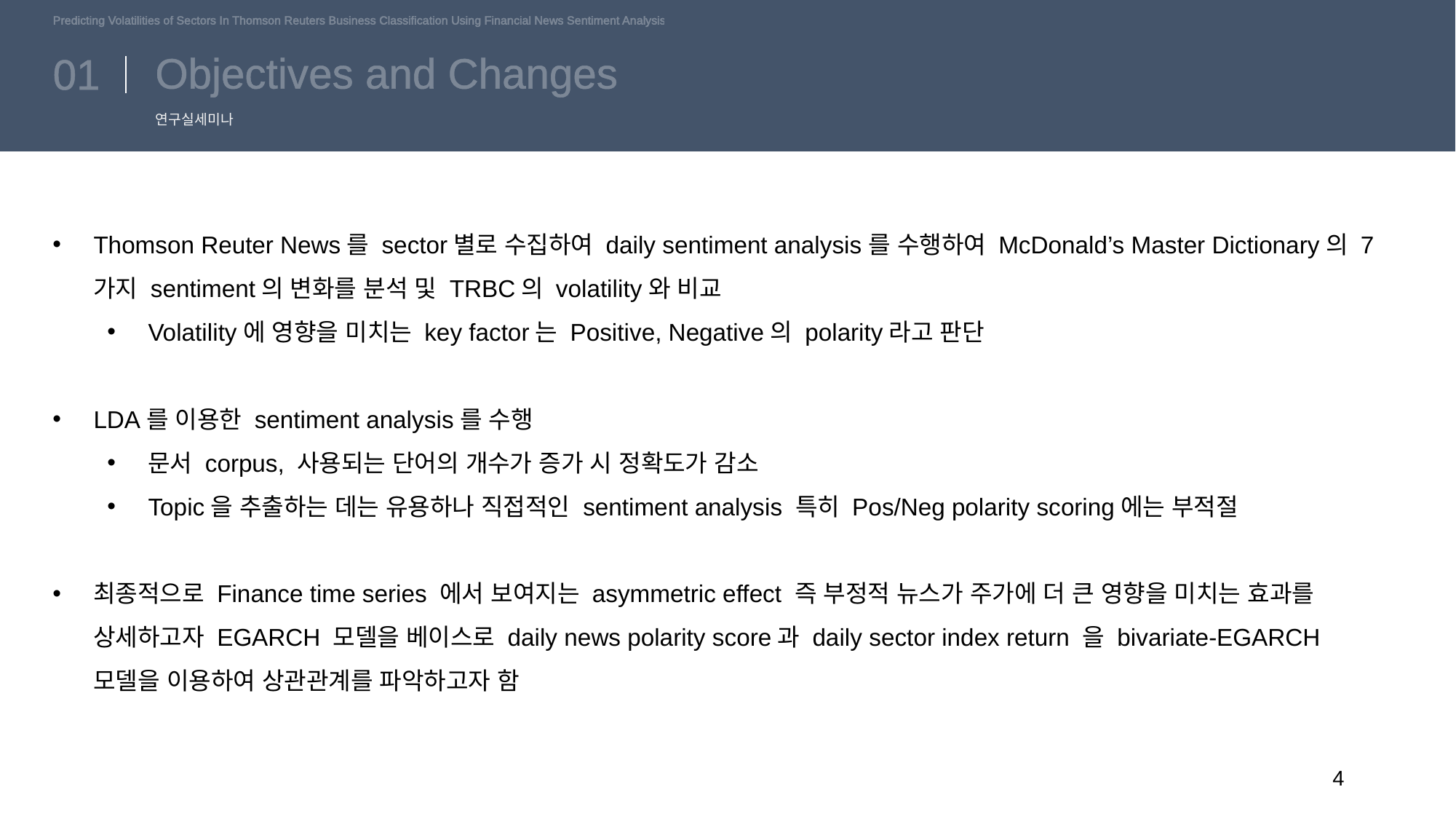

Predicting Volatilities of Sectors In Thomson Reuters Business Classification Using Financial News Sentiment Analysis
# Objectives and Changes
01
연구실세미나
Thomson Reuter News를 sector별로 수집하여 daily sentiment analysis를 수행하여 McDonald’s Master Dictionary의 7가지 sentiment의 변화를 분석 및 TRBC의 volatility와 비교
Volatility에 영향을 미치는 key factor는 Positive, Negative의 polarity라고 판단

LDA를 이용한 sentiment analysis를 수행
문서 corpus, 사용되는 단어의 개수가 증가 시 정확도가 감소
Topic을 추출하는 데는 유용하나 직접적인 sentiment analysis 특히 Pos/Neg polarity scoring에는 부적절

최종적으로 Finance time series 에서 보여지는 asymmetric effect 즉 부정적 뉴스가 주가에 더 큰 영향을 미치는 효과를 상세하고자 EGARCH 모델을 베이스로 daily news polarity score과 daily sector index return 을 bivariate-EGARCH 모델을 이용하여 상관관계를 파악하고자 함
4